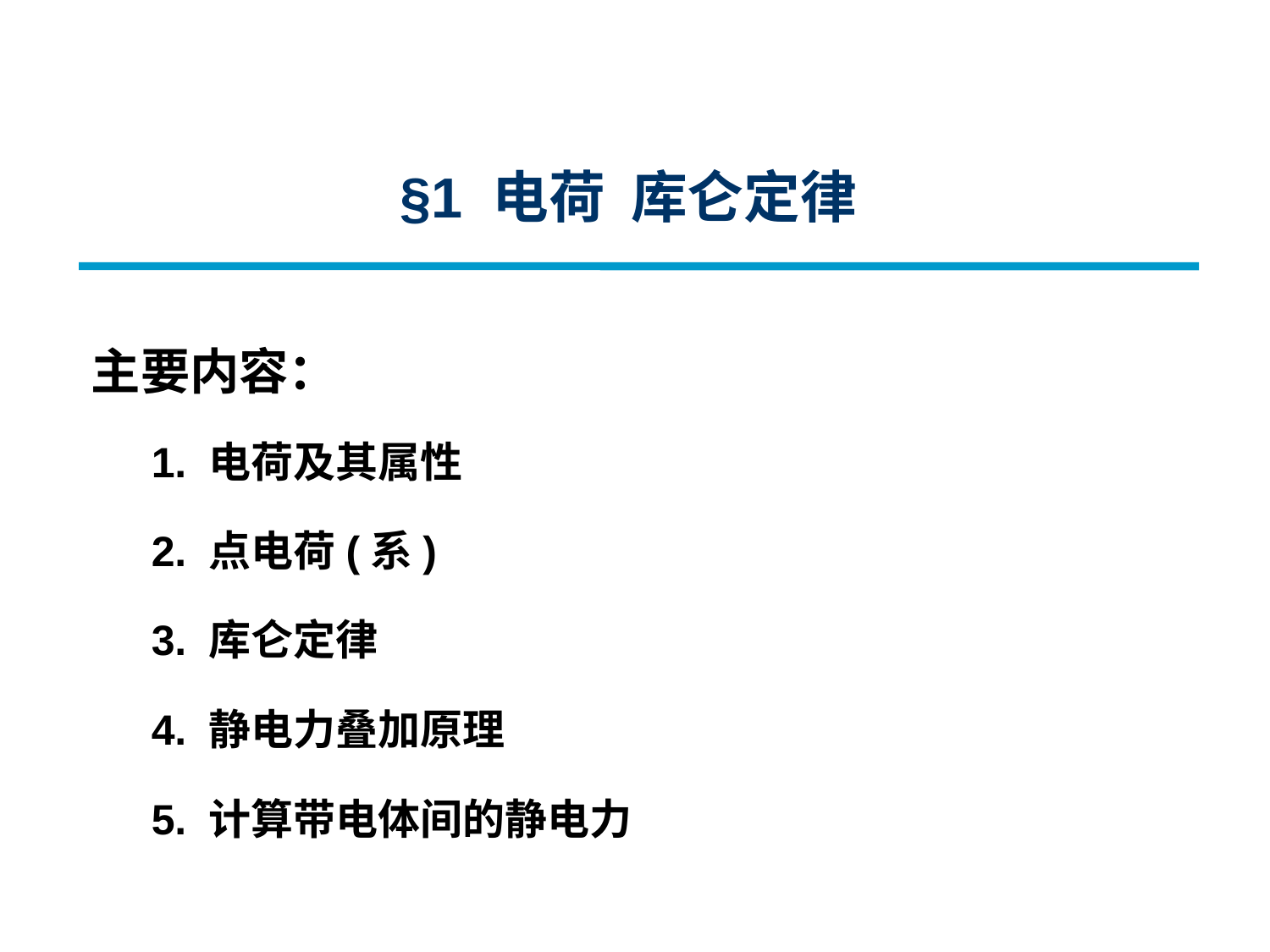

§1 电荷  库仑定律

主要内容：
1. 电荷及其属性
2. 点电荷(系)
3. 库仑定律
4. 静电力叠加原理
5. 计算带电体间的静电力